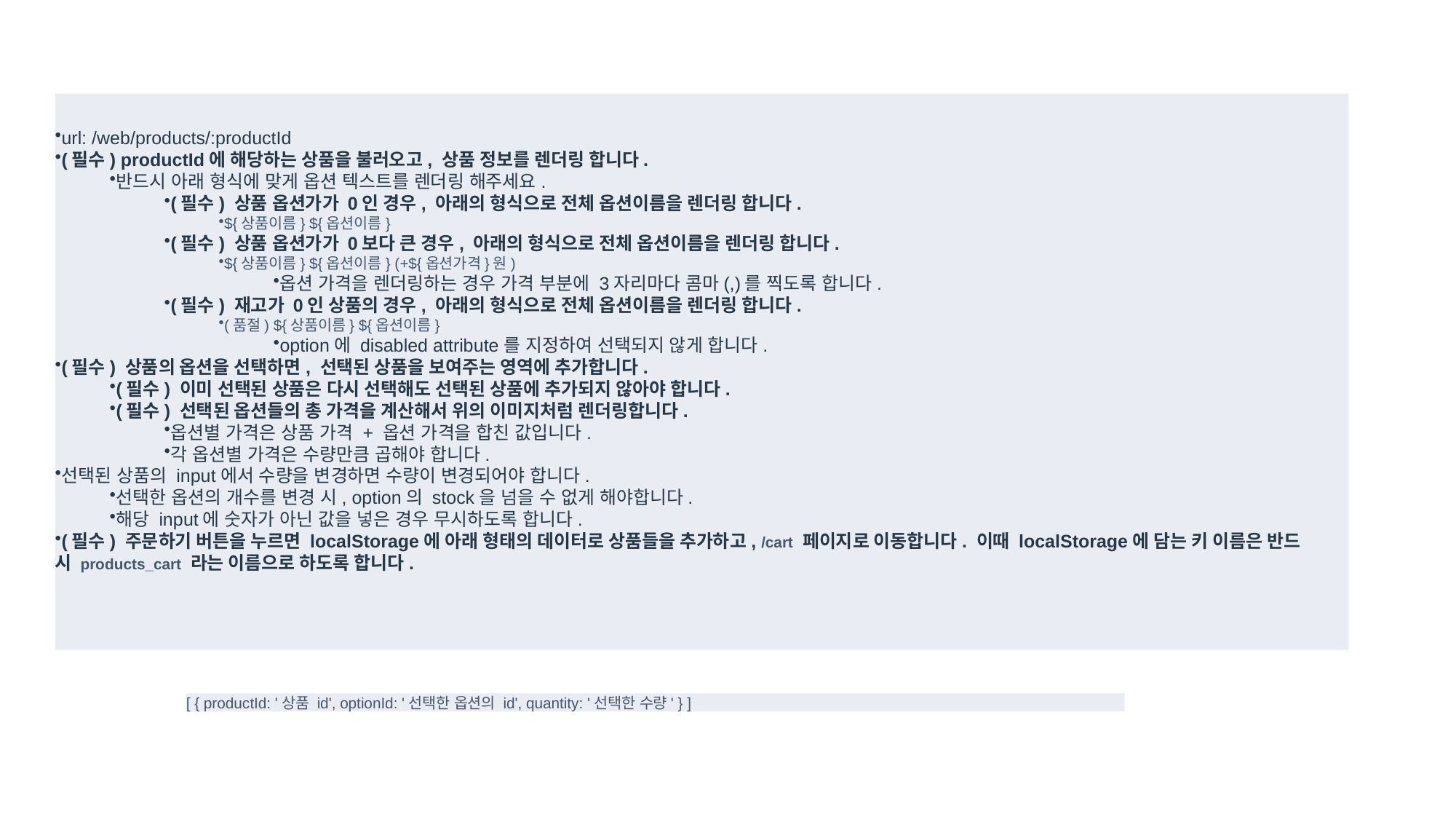

url: /web/products/:productId
(필수) productId에 해당하는 상품을 불러오고, 상품 정보를 렌더링 합니다.
반드시 아래 형식에 맞게 옵션 텍스트를 렌더링 해주세요.
(필수) 상품 옵션가가 0인 경우, 아래의 형식으로 전체 옵션이름을 렌더링 합니다.
${상품이름} ${옵션이름}
(필수) 상품 옵션가가 0보다 큰 경우, 아래의 형식으로 전체 옵션이름을 렌더링 합니다.
${상품이름} ${옵션이름} (+${옵션가격}원)
옵션 가격을 렌더링하는 경우 가격 부분에 3자리마다 콤마(,)를 찍도록 합니다.
(필수) 재고가 0인 상품의 경우, 아래의 형식으로 전체 옵션이름을 렌더링 합니다.
(품절) ${상품이름} ${옵션이름}
option에 disabled attribute를 지정하여 선택되지 않게 합니다.
(필수) 상품의 옵션을 선택하면, 선택된 상품을 보여주는 영역에 추가합니다.
(필수) 이미 선택된 상품은 다시 선택해도 선택된 상품에 추가되지 않아야 합니다.
(필수) 선택된 옵션들의 총 가격을 계산해서 위의 이미지처럼 렌더링합니다.
옵션별 가격은 상품 가격 + 옵션 가격을 합친 값입니다.
각 옵션별 가격은 수량만큼 곱해야 합니다.
선택된 상품의 input에서 수량을 변경하면 수량이 변경되어야 합니다.
선택한 옵션의 개수를 변경 시, option의 stock을 넘을 수 없게 해야합니다.
해당 input에 숫자가 아닌 값을 넣은 경우 무시하도록 합니다.
(필수) 주문하기 버튼을 누르면 localStorage에 아래 형태의 데이터로 상품들을 추가하고, /cart 페이지로 이동합니다. 이때 localStorage에 담는 키 이름은 반드시 products_cart 라는 이름으로 하도록 합니다.

[ { productId: '상품 id', optionId: '선택한 옵션의 id', quantity: '선택한 수량' } ]